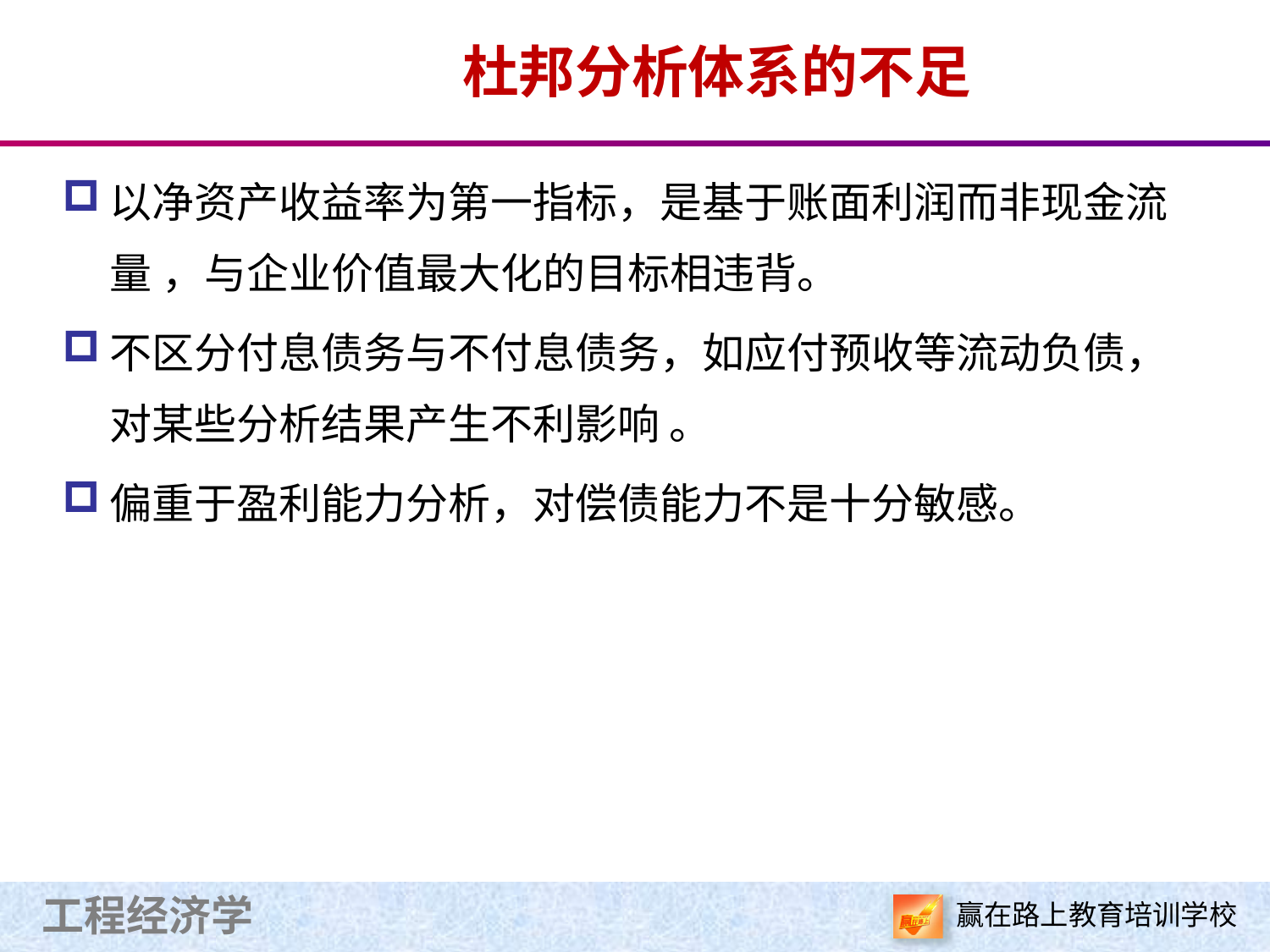

杜邦分析体系的不足
以净资产收益率为第一指标，是基于账面利润而非现金流量 ，与企业价值最大化的目标相违背。
不区分付息债务与不付息债务，如应付预收等流动负债，对某些分析结果产生不利影响 。
偏重于盈利能力分析，对偿债能力不是十分敏感。